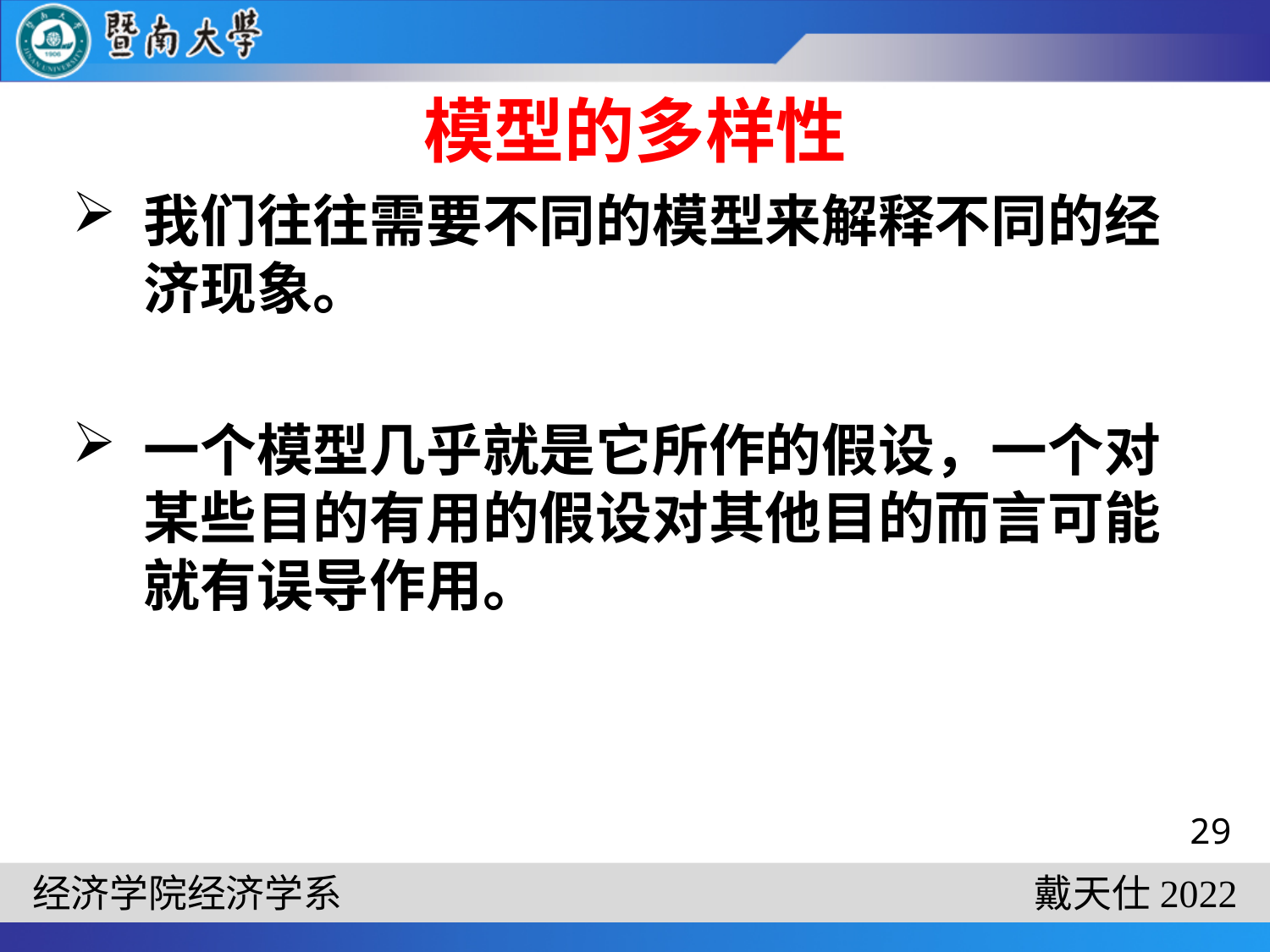

# 模型的多样性
我们往往需要不同的模型来解释不同的经济现象。

一个模型几乎就是它所作的假设，一个对某些目的有用的假设对其他目的而言可能就有误导作用。

29